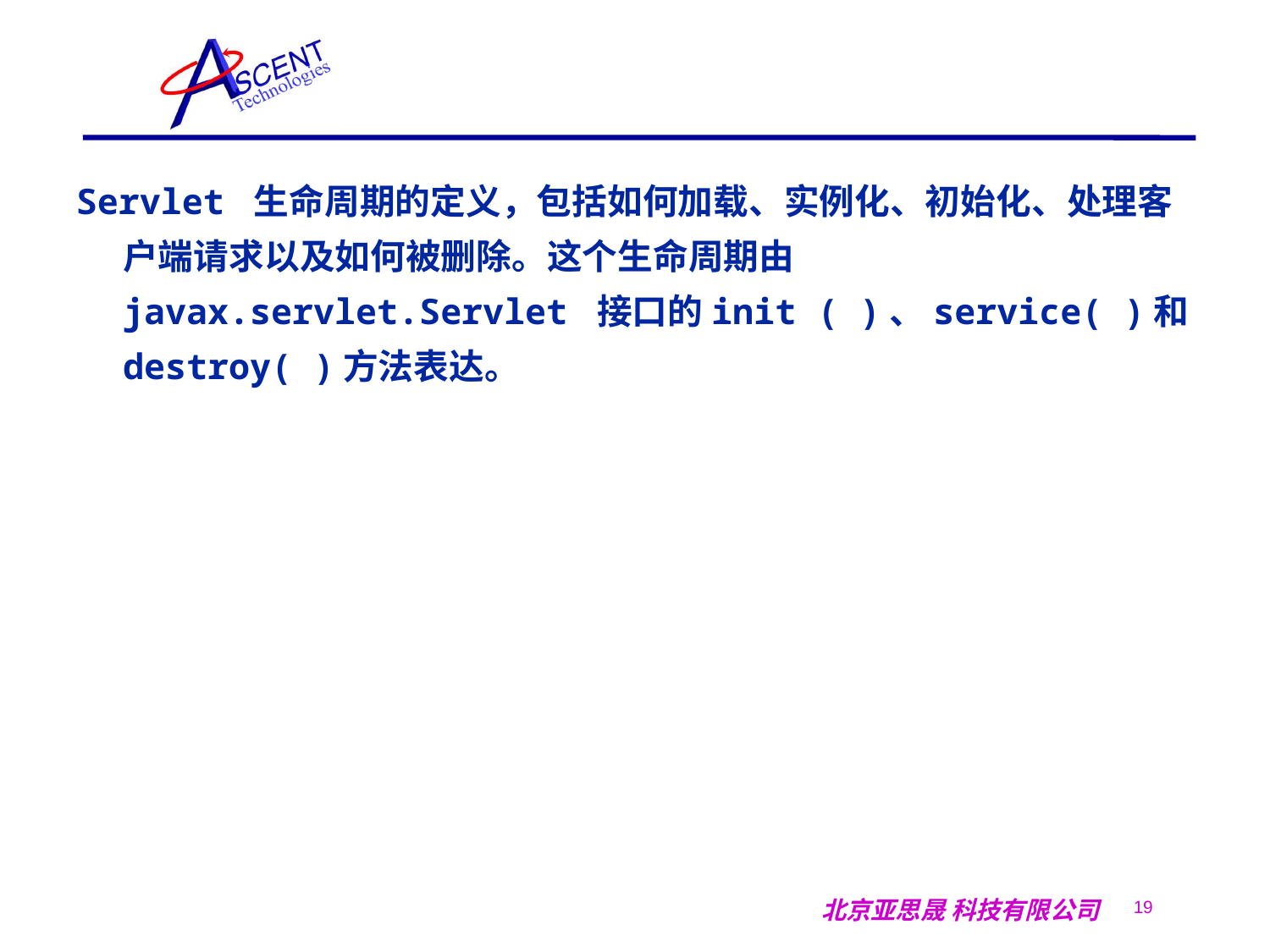

#
Servlet 生命周期的定义，包括如何加载、实例化、初始化、处理客户端请求以及如何被删除。这个生命周期由javax.servlet.Servlet 接口的init ( )、service( )和destroy( )方法表达。